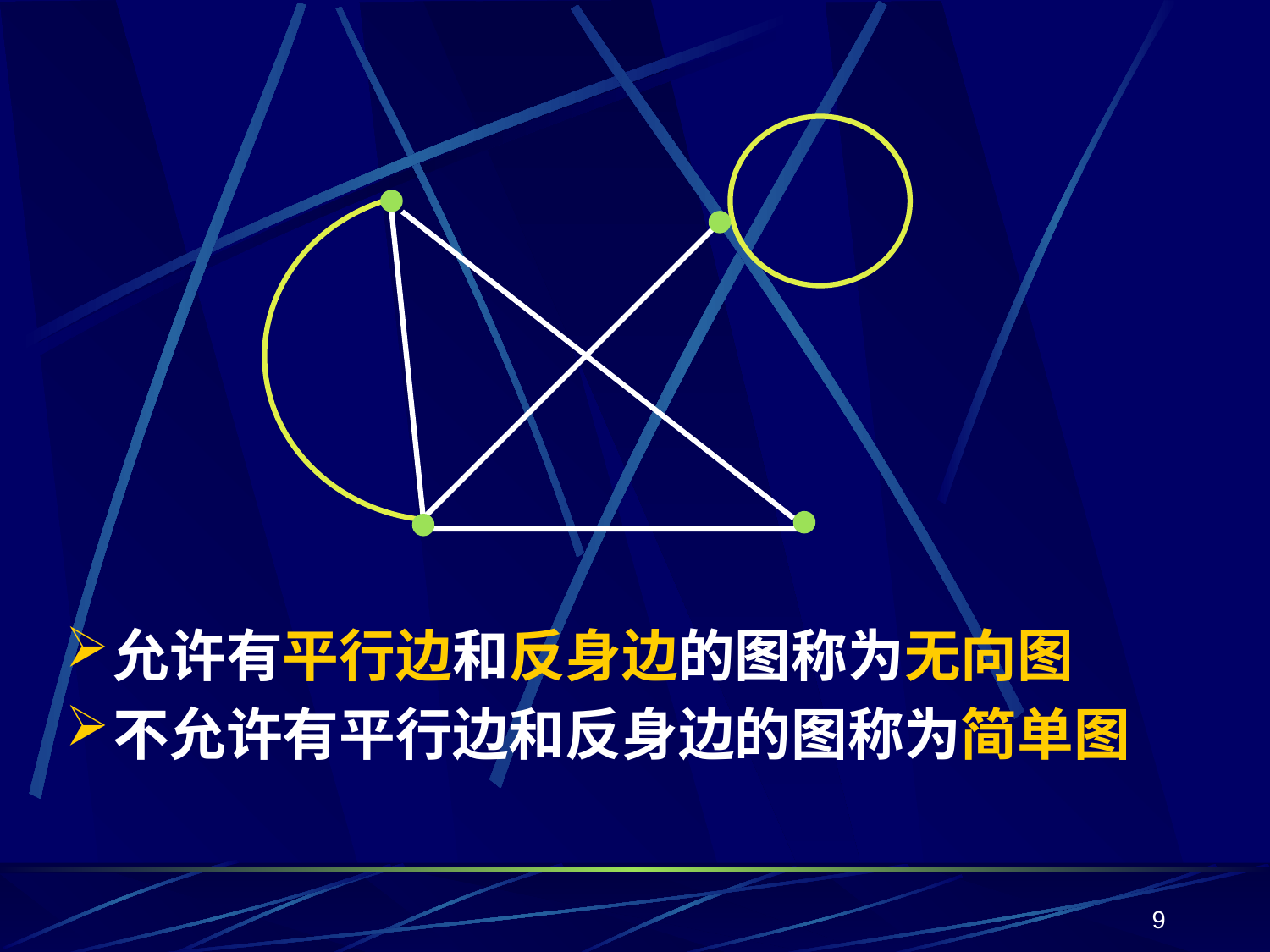

允许有平行边和反身边的图称为无向图
不允许有平行边和反身边的图称为简单图
9